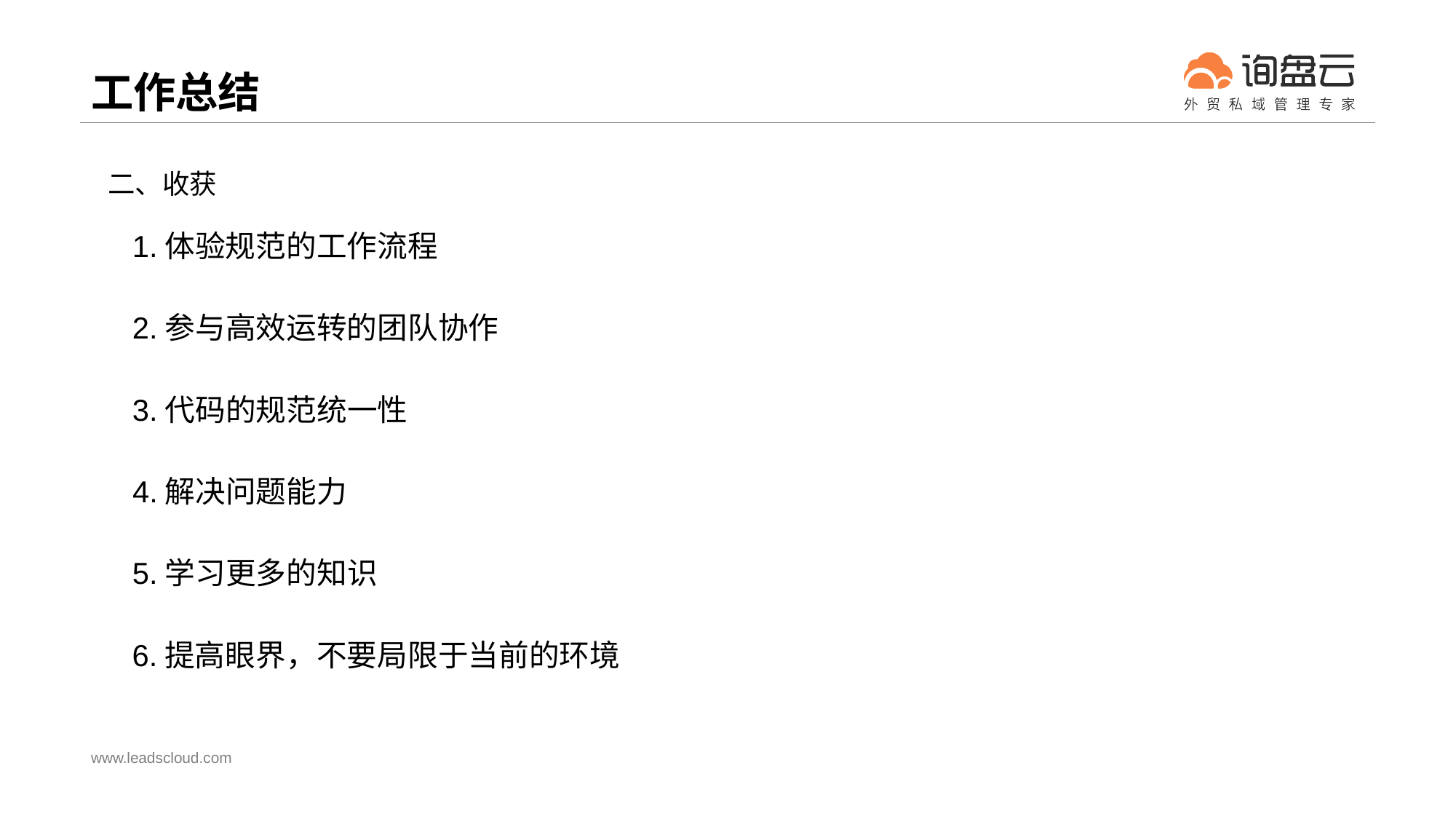

# 工作总结
二、收获
1.体验规范的工作流程
2.参与高效运转的团队协作
3.代码的规范统一性
4.解决问题能力
5.学习更多的知识
6.提高眼界，不要局限于当前的环境
www.leadscloud.com
16